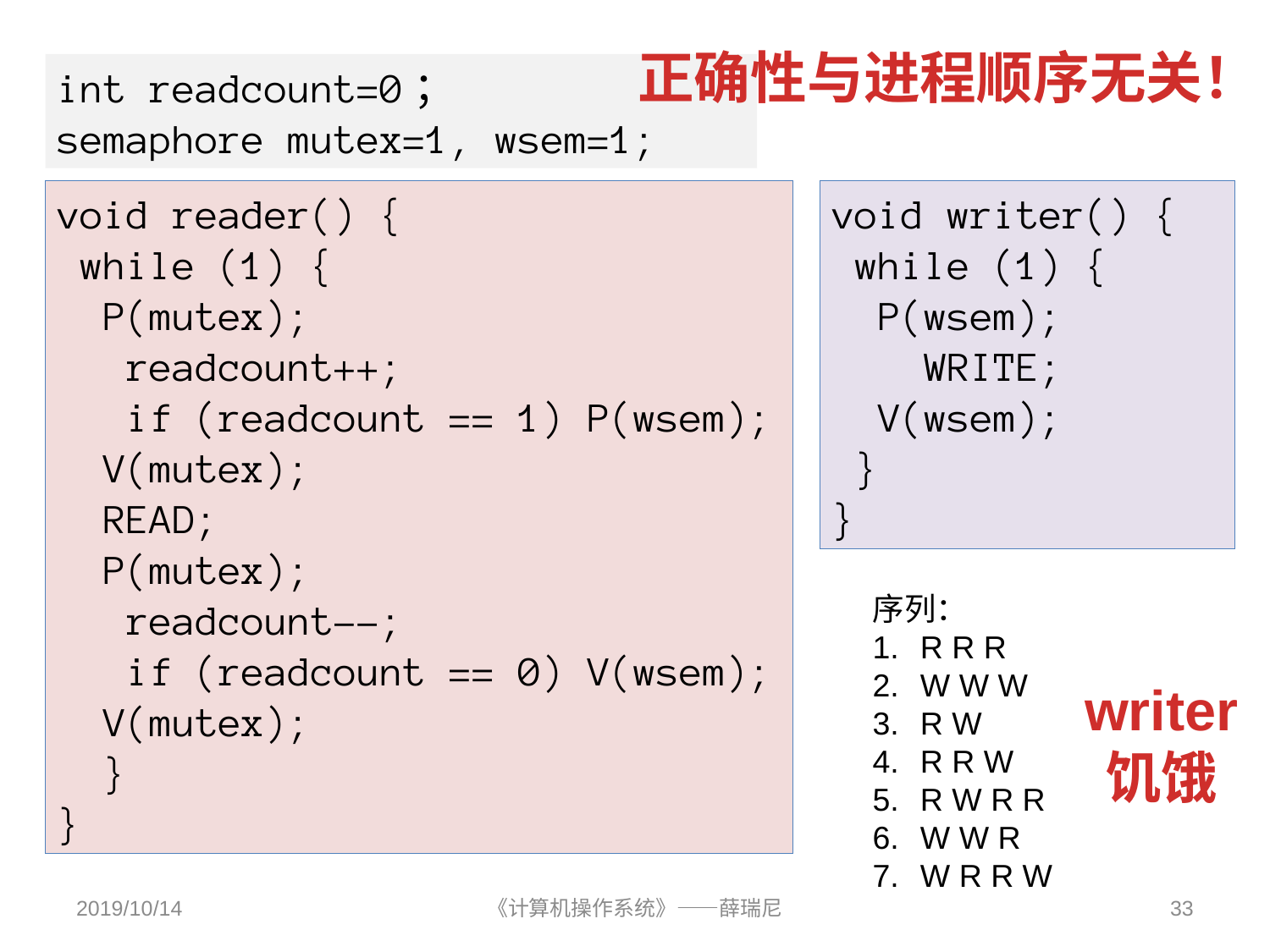

正确性与进程顺序无关！
int readcount=0；
semaphore mutex=1, wsem=1;
void reader() {
 while (1) {
  P(mutex);
   readcount++;
   if (readcount == 1) P(wsem);
  V(mutex);
  READ;
  P(mutex);
   readcount--;
   if (readcount == 0) V(wsem);
  V(mutex);
  }
}
void writer() {
 while (1) {
  P(wsem);
    WRITE;
  V(wsem);
 }
}
序列：
R R R
W W W
R W
R R W
R W R R
W W R
W R R W
writer
饥饿
2019/10/14
《计算机操作系统》——薛瑞尼
33